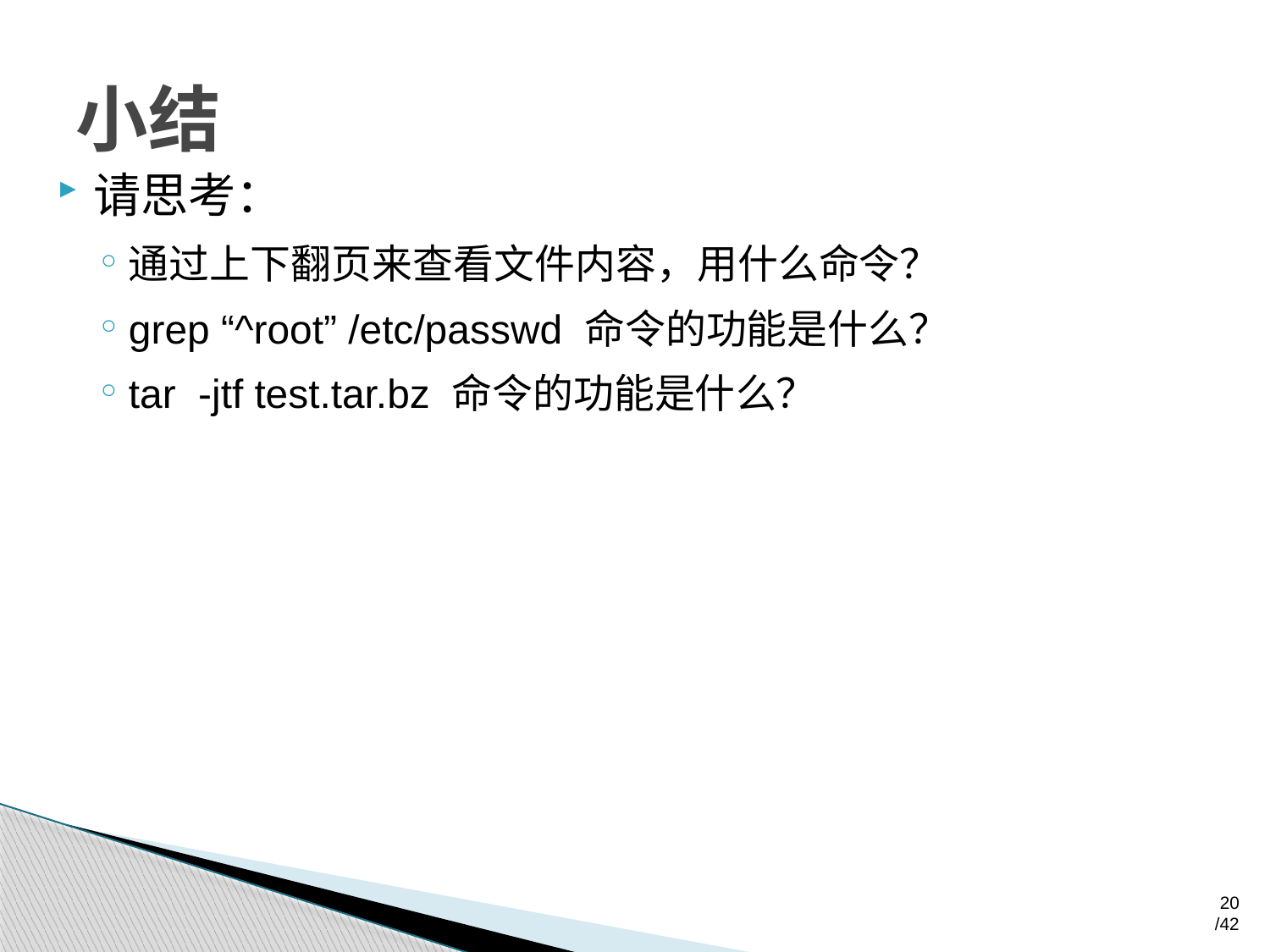

# 小结
请思考：
通过上下翻页来查看文件内容，用什么命令？
grep “^root” /etc/passwd 命令的功能是什么？
tar  -jtf test.tar.bz 命令的功能是什么？

20/42